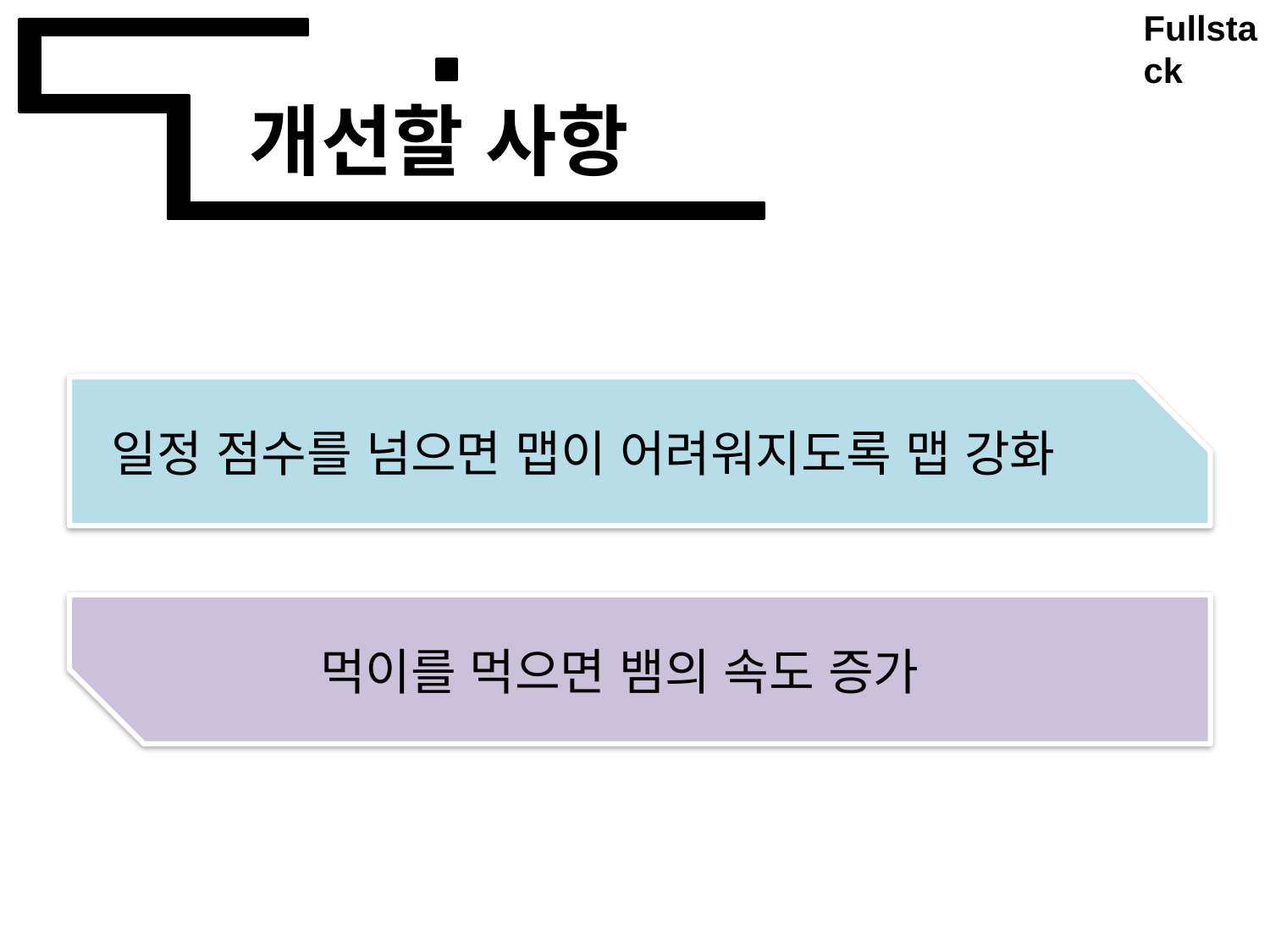

Fullstack

# 개선할 사항

일정 점수를 넘으면 맵이 어려워지도록 맵 강화

먹이를 먹으면 뱀의 속도 증가